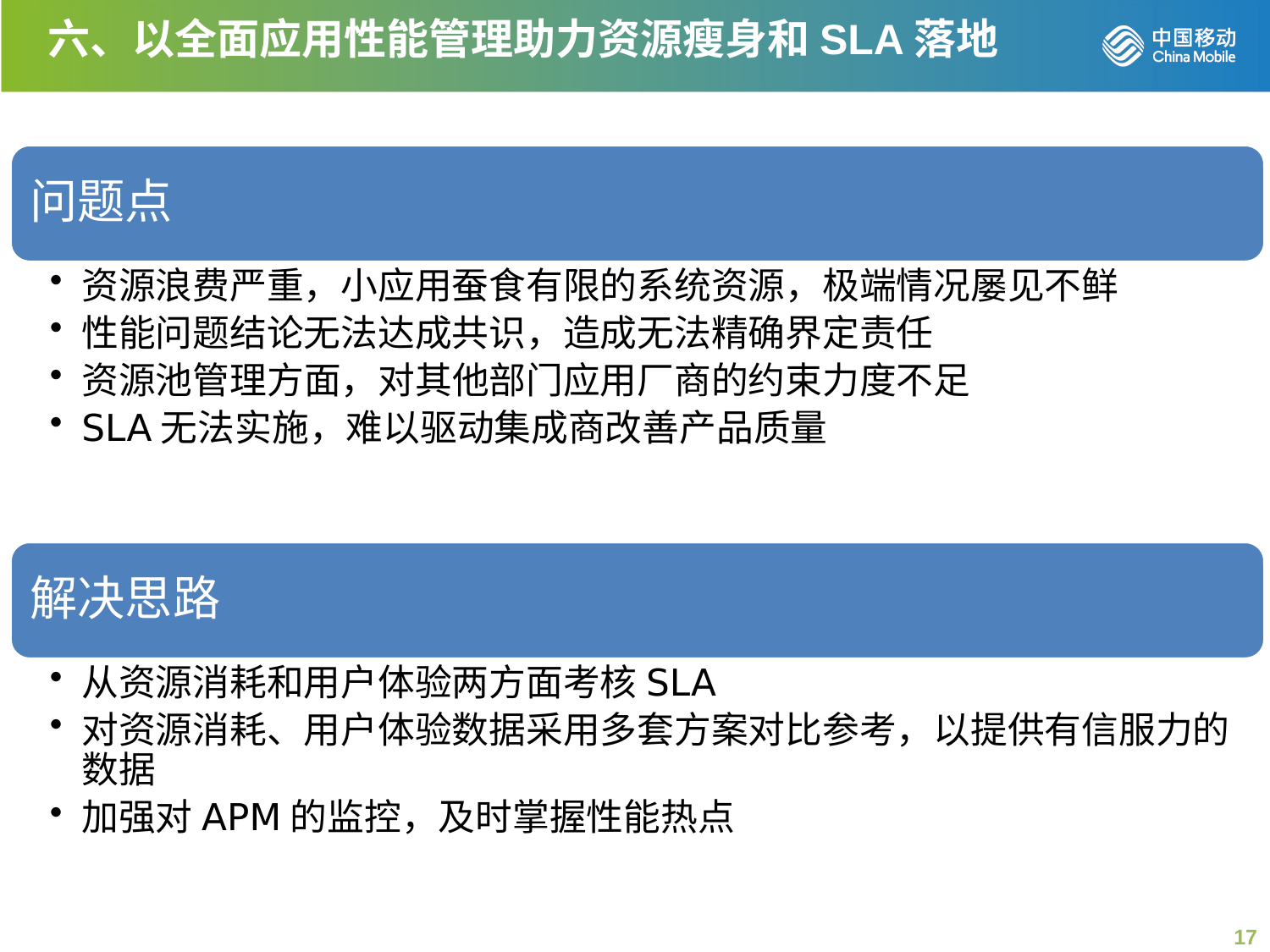

# 六、以全面应用性能管理助力资源瘦身和SLA落地
问题点
资源浪费严重，小应用蚕食有限的系统资源，极端情况屡见不鲜
性能问题结论无法达成共识，造成无法精确界定责任
资源池管理方面，对其他部门应用厂商的约束力度不足
SLA无法实施，难以驱动集成商改善产品质量
解决思路
从资源消耗和用户体验两方面考核SLA
对资源消耗、用户体验数据采用多套方案对比参考，以提供有信服力的数据
加强对APM的监控，及时掌握性能热点